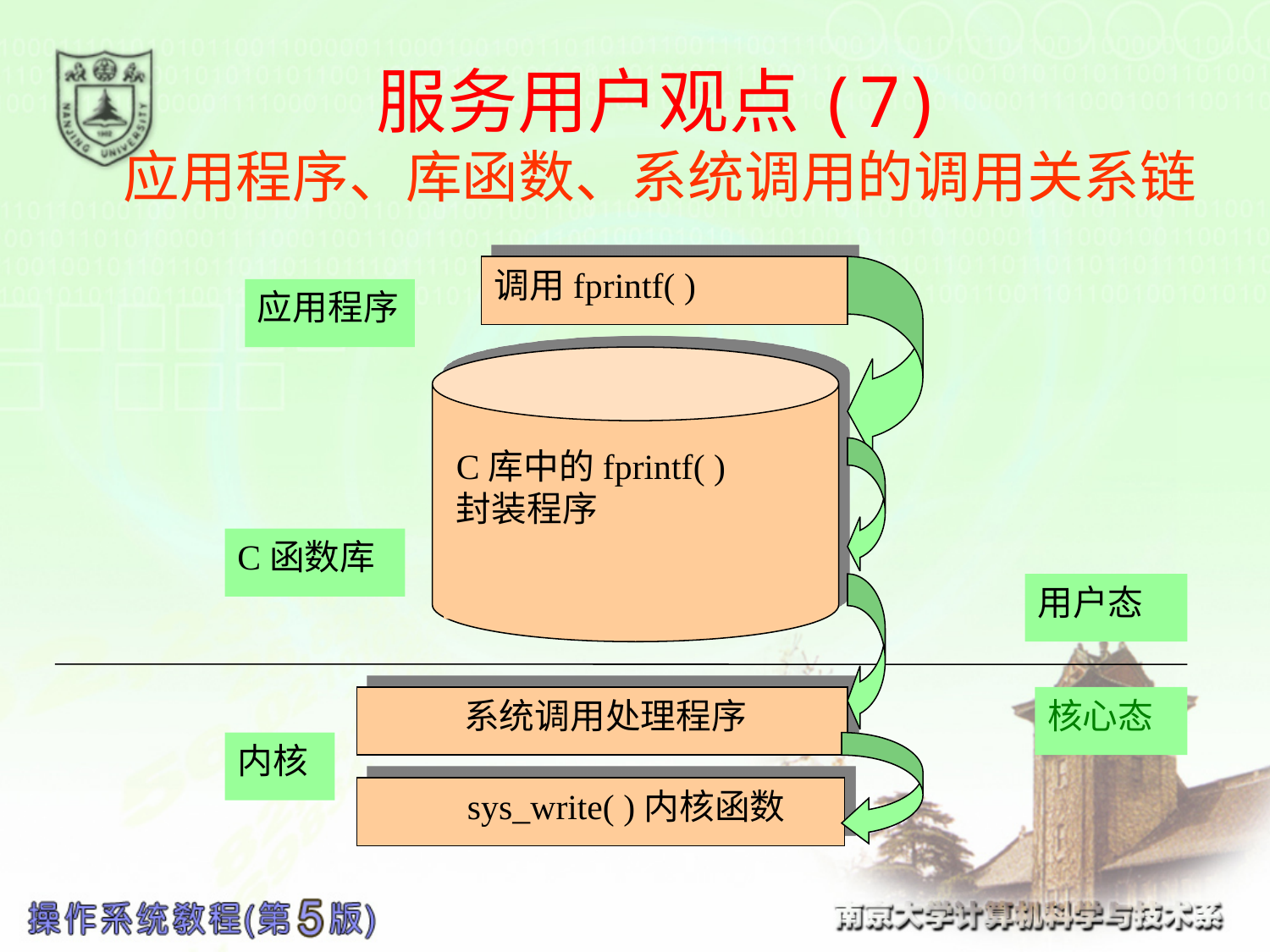

# 服务用户观点(7) 应用程序、库函数、系统调用的调用关系链
调用fprintf( )

应用程序

C库中的fprintf( )
封装程序

C函数库

用户态

           系统调用处理程序
核心态
内核

           sys_write( )内核函数